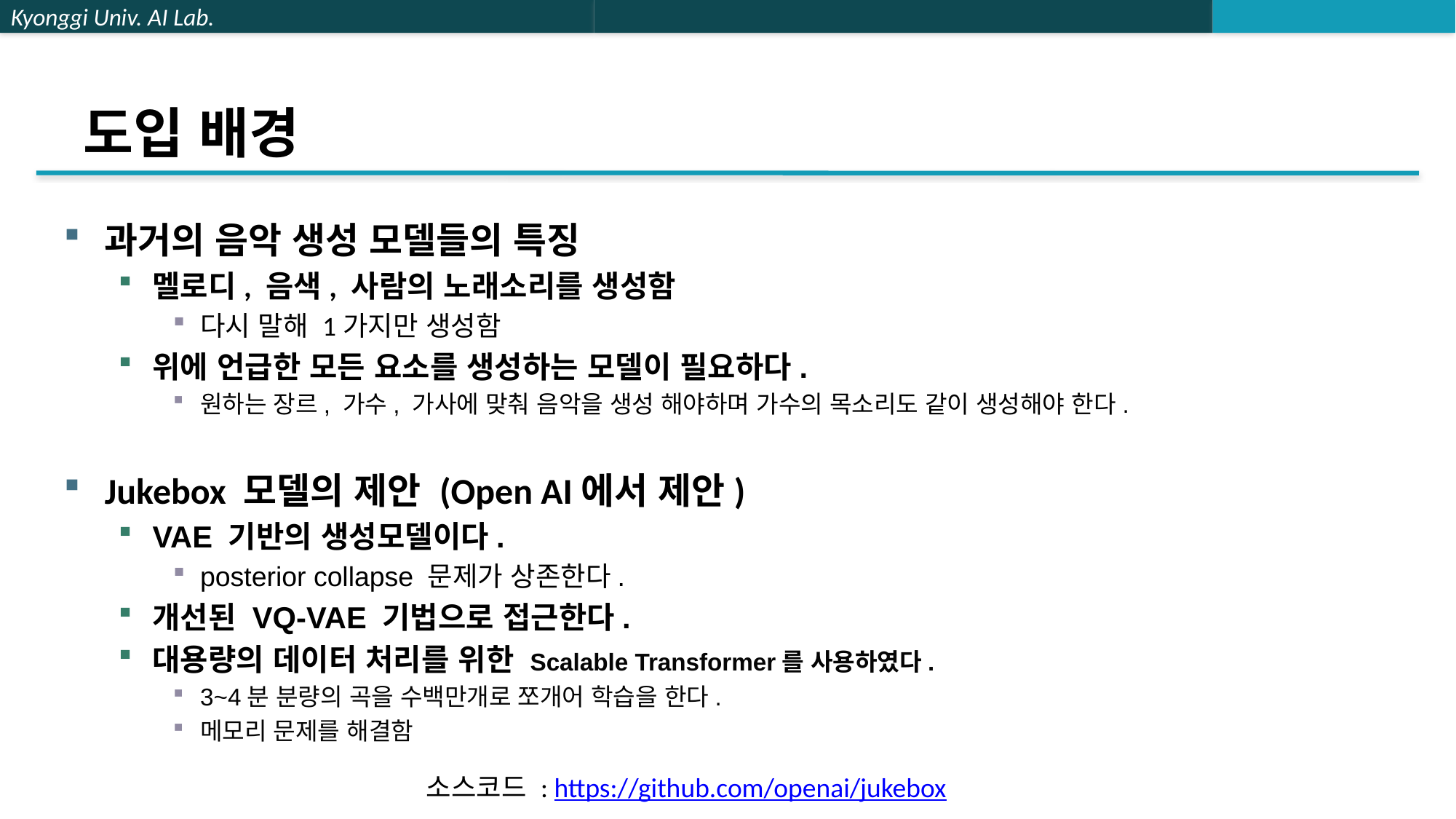

# 도입 배경
과거의 음악 생성 모델들의 특징
멜로디, 음색, 사람의 노래소리를 생성함
다시 말해 1가지만 생성함
위에 언급한 모든 요소를 생성하는 모델이 필요하다.
원하는 장르, 가수, 가사에 맞춰 음악을 생성 해야하며 가수의 목소리도 같이 생성해야 한다.

Jukebox 모델의 제안 (Open AI에서 제안)
VAE 기반의 생성모델이다.
posterior collapse 문제가 상존한다.
개선된 VQ-VAE 기법으로 접근한다.
대용량의 데이터 처리를 위한 Scalable Transformer를 사용하였다.
3~4분 분량의 곡을 수백만개로 쪼개어 학습을 한다.
메모리 문제를 해결함

소스코드 : https://github.com/openai/jukebox